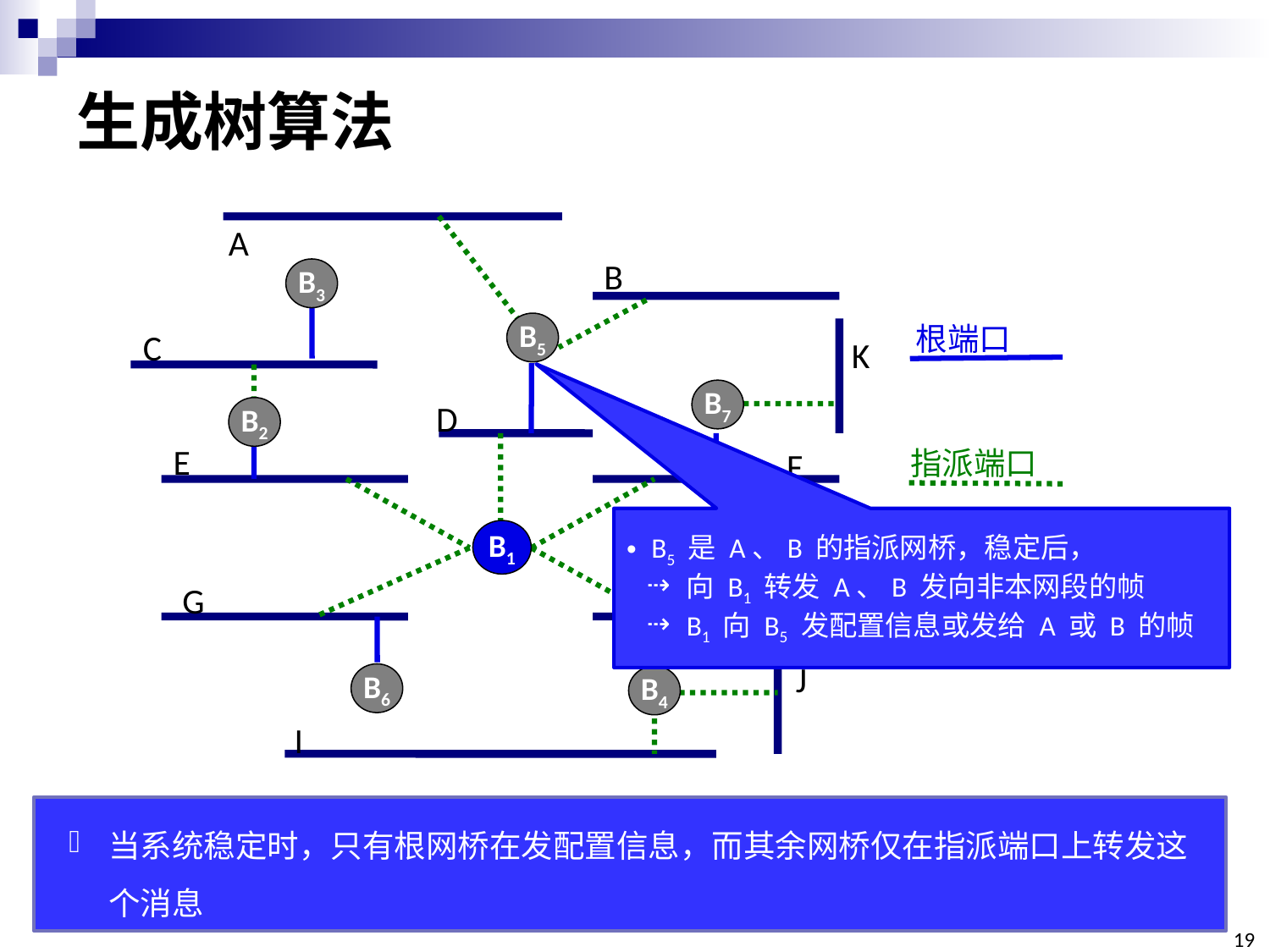

# 生成树算法
A

B
B3

根端口
B5

C
K

B7
D
B2

E
F
指派端口

B1

G
H

J
B6
B4

I

B5 是 A、B 的指派网桥，稳定后，
向 B1 转发 A、B 发向非本网段的帧
B1 向 B5 发配置信息或发给 A 或 B 的帧
当系统稳定时，只有根网桥在发配置信息，而其余网桥仅在指派端口上转发这个消息
19